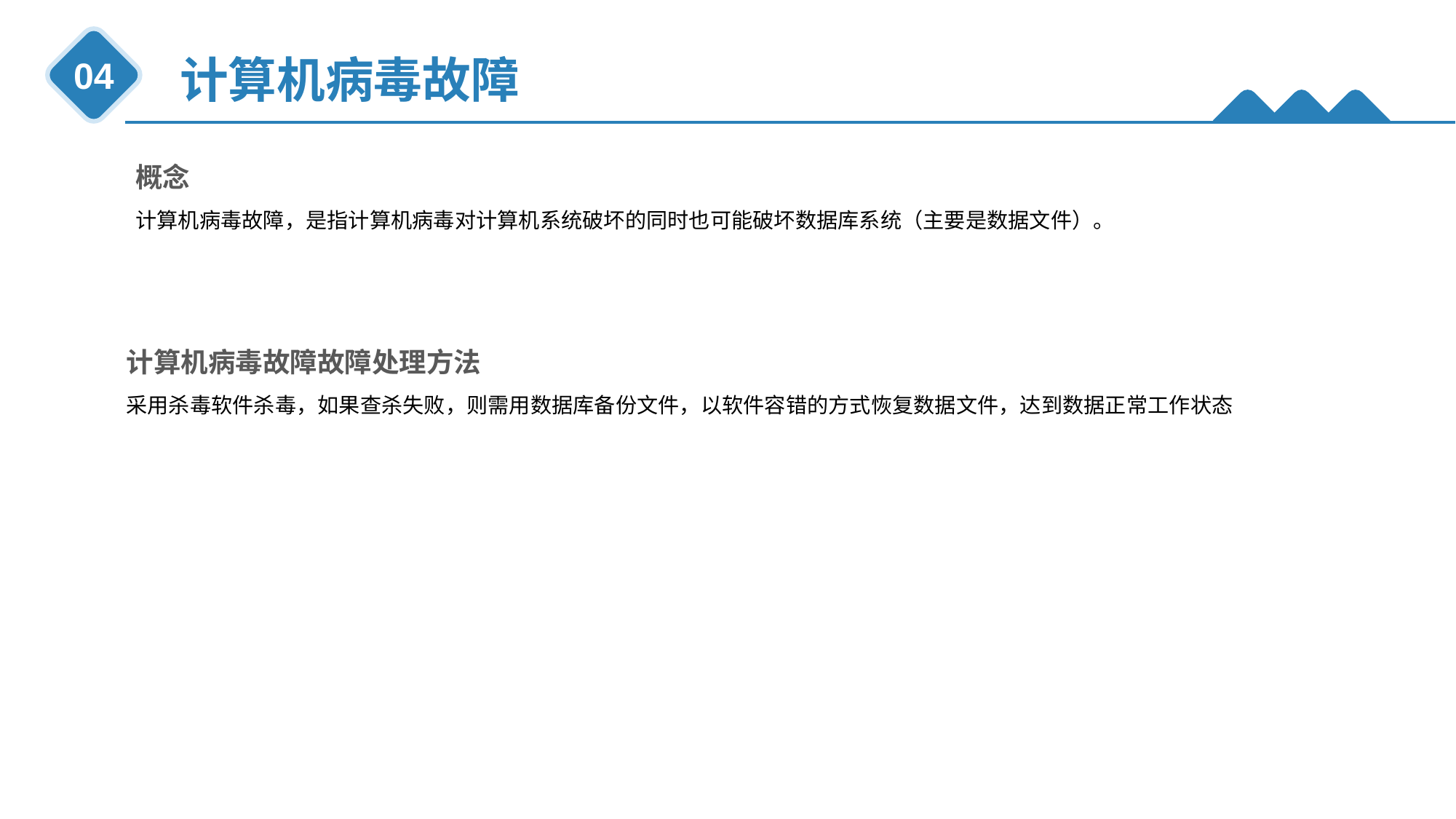

计算机病毒故障
04

概念
计算机病毒故障，是指计算机病毒对计算机系统破坏的同时也可能破坏数据库系统（主要是数据文件）。
计算机病毒故障故障处理方法
采用杀毒软件杀毒，如果查杀失败，则需用数据库备份文件，以软件容错的方式恢复数据文件，达到数据正常工作状态